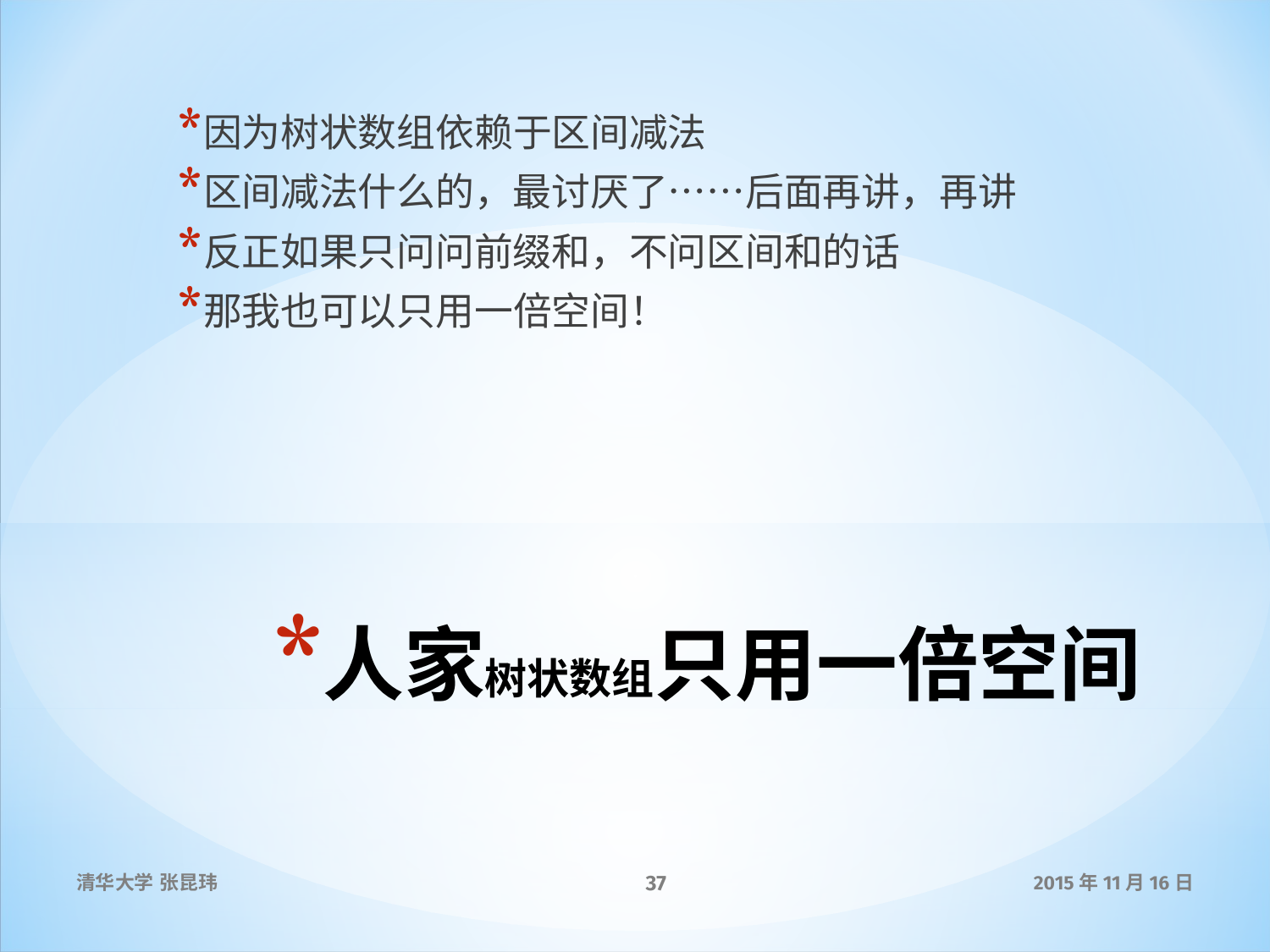

因为树状数组依赖于区间减法
区间减法什么的，最讨厌了……后面再讲，再讲
反正如果只问问前缀和，不问区间和的话
那我也可以只用一倍空间！

# 人家树状数组只用一倍空间
清华大学 张昆玮
37
2015年11月16日